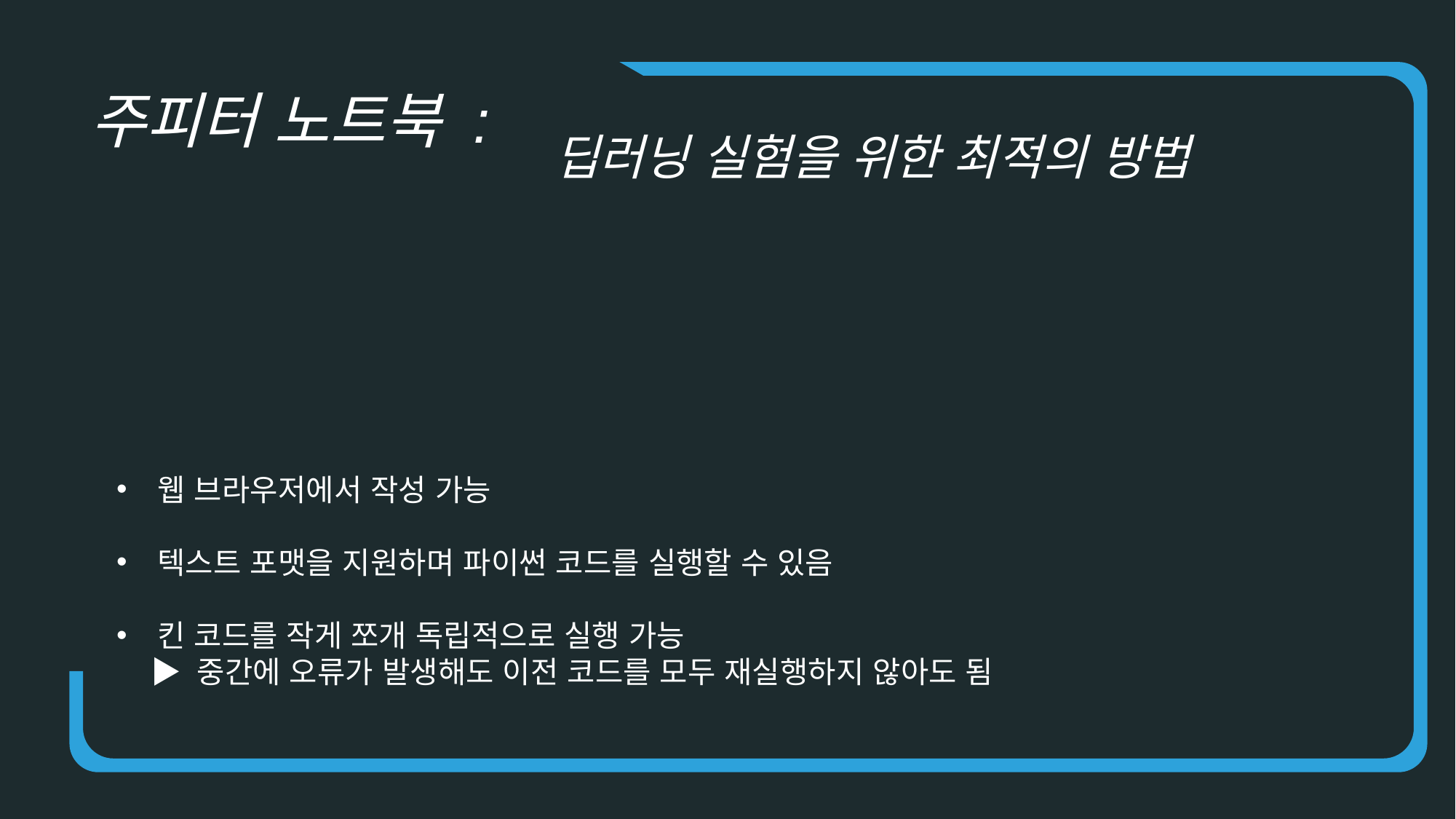

주피터 노트북 :

딥러닝 실험을 위한 최적의 방법
웹 브라우저에서 작성 가능

텍스트 포맷을 지원하며 파이썬 코드를 실행할 수 있음

킨 코드를 작게 쪼개 독립적으로 실행 가능
    ▶ 중간에 오류가 발생해도 이전 코드를 모두 재실행하지 않아도 됨